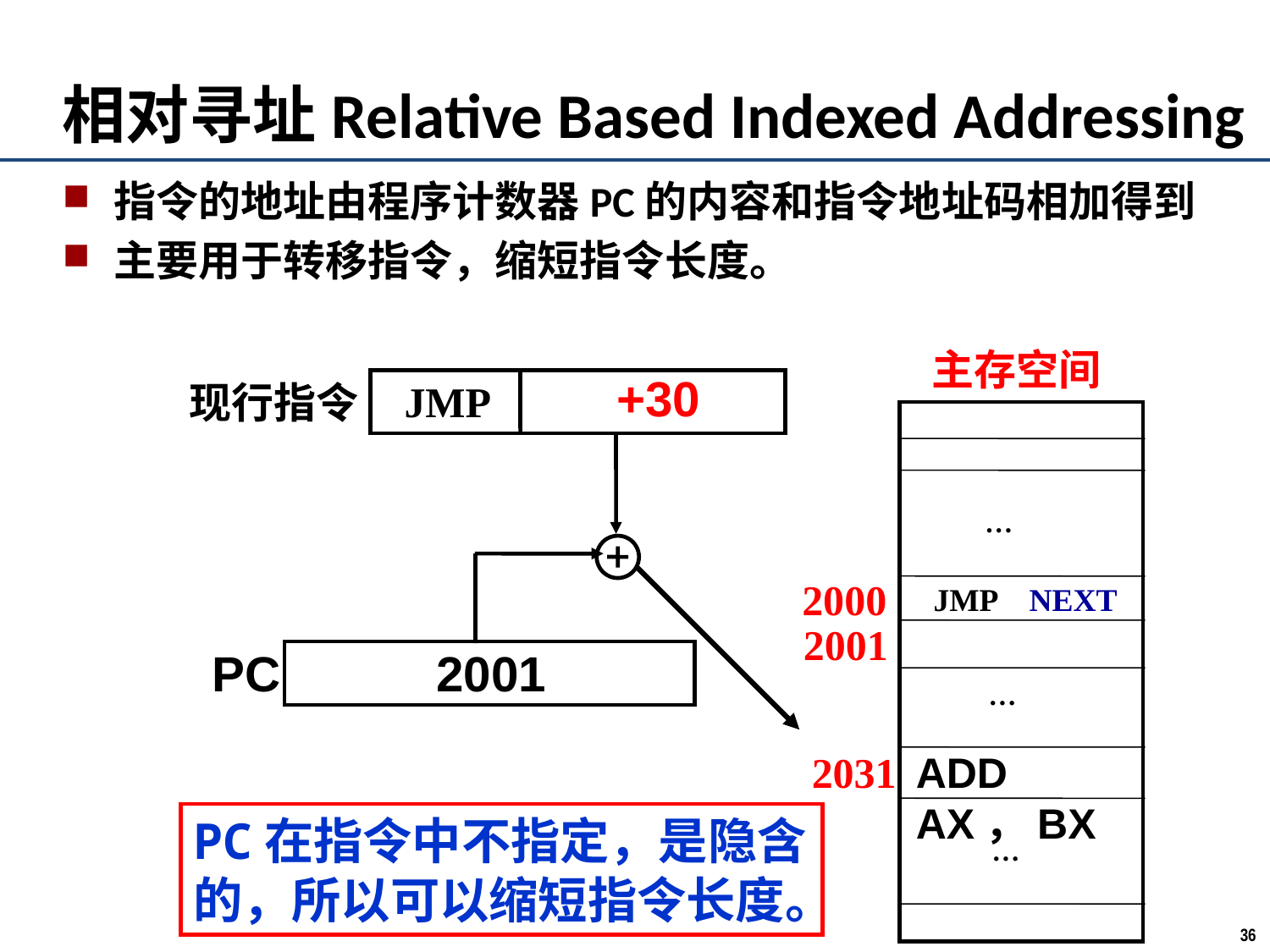

# 相对寻址Relative Based Indexed Addressing
指令的地址由程序计数器PC的内容和指令地址码相加得到
主要用于转移指令，缩短指令长度。

主存空间
+30
JMP
现行指令

…

2000

JMP    NEXT

2001

PC
2001

…
2031
ADD AX，BX

PC在指令中不指定，是隐含的，所以可以缩短指令长度。
…